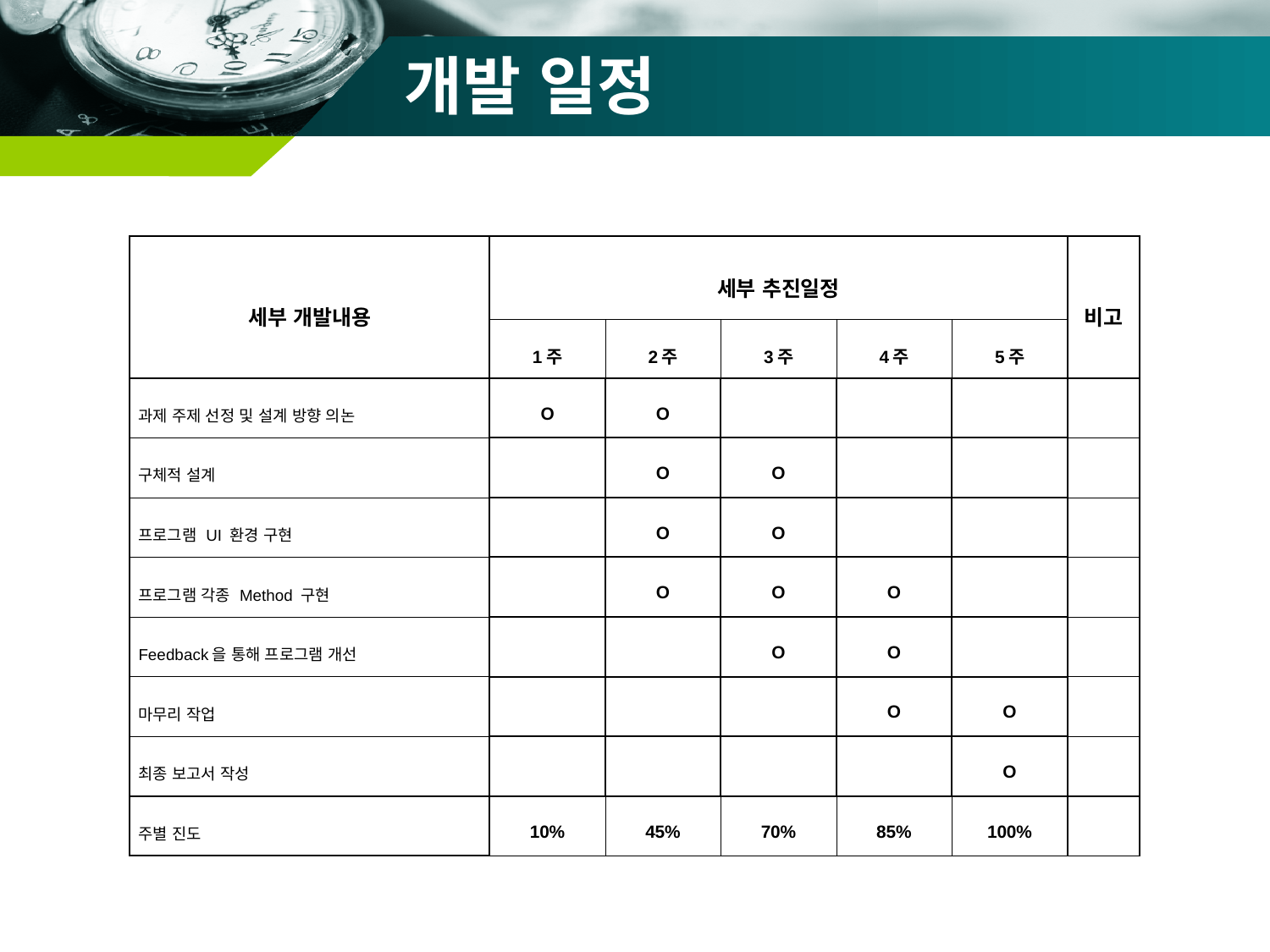

# 개발 일정
| 세부 개발내용 | 세부 추진일정 |  |  |  |  | 비고 |
| --- | --- | --- | --- | --- | --- | --- |
|  | 1주 | 2주 | 3주 | 4주 | 5주 |  |
| 과제 주제 선정 및 설계 방향 의논 | O | O |  |  |  |  |
| 구체적 설계 |  | O | O |  |  |  |
| 프로그램 UI 환경 구현 |  | O | O |  |  |  |
| 프로그램 각종 Method 구현 |  | O | O | O |  |  |
| Feedback을 통해 프로그램 개선 |  |  | O | O |  |  |
| 마무리 작업 |  |  |  | O | O |  |
| 최종 보고서 작성 |  |  |  |  | O |  |
| 주별 진도 | 10% | 45% | 70% | 85% | 100% |  |